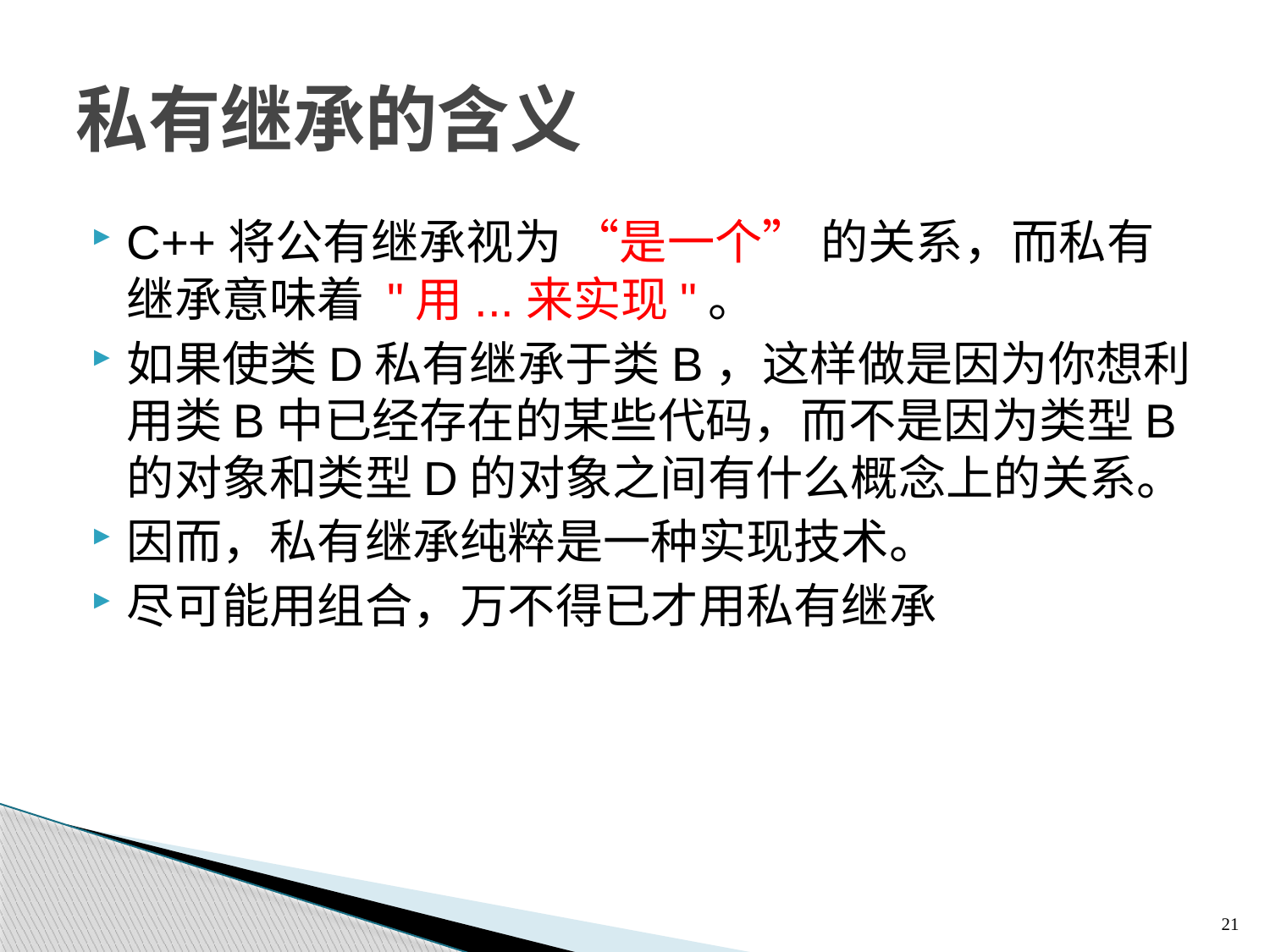

# 私有继承的含义
C++将公有继承视为 “是一个” 的关系，而私有继承意味着 "用...来实现"。
如果使类D私有继承于类B，这样做是因为你想利用类B中已经存在的某些代码，而不是因为类型B的对象和类型D的对象之间有什么概念上的关系。
因而，私有继承纯粹是一种实现技术。
尽可能用组合，万不得已才用私有继承
21